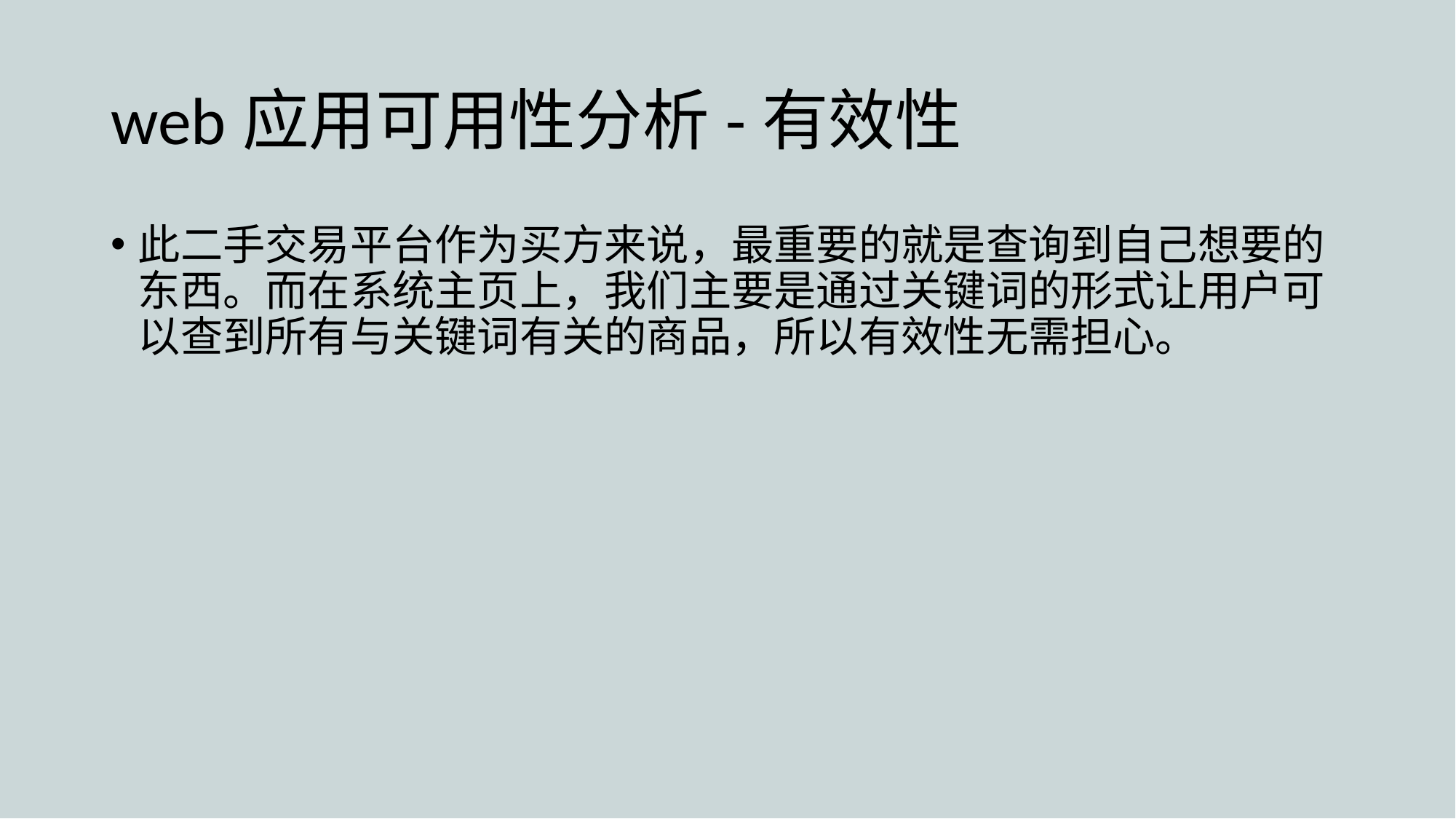

# web应用可用性分析-有效性
此二手交易平台作为买方来说，最重要的就是查询到自己想要的东西。而在系统主页上，我们主要是通过关键词的形式让用户可以查到所有与关键词有关的商品，所以有效性无需担心。